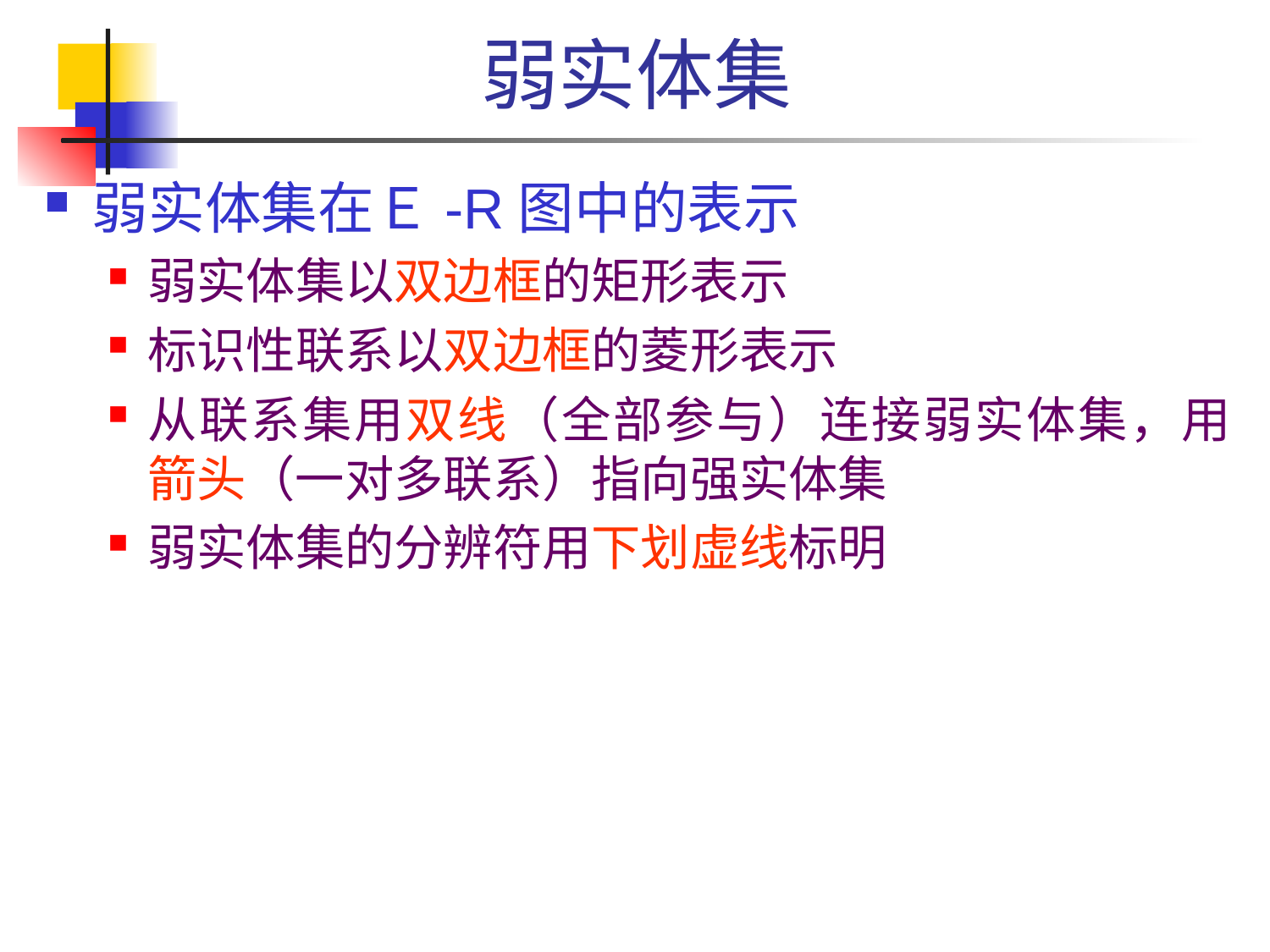

# 弱实体集
弱实体集在Ｅ-R图中的表示
弱实体集以双边框的矩形表示
标识性联系以双边框的菱形表示
从联系集用双线（全部参与）连接弱实体集，用箭头（一对多联系）指向强实体集
弱实体集的分辨符用下划虚线标明